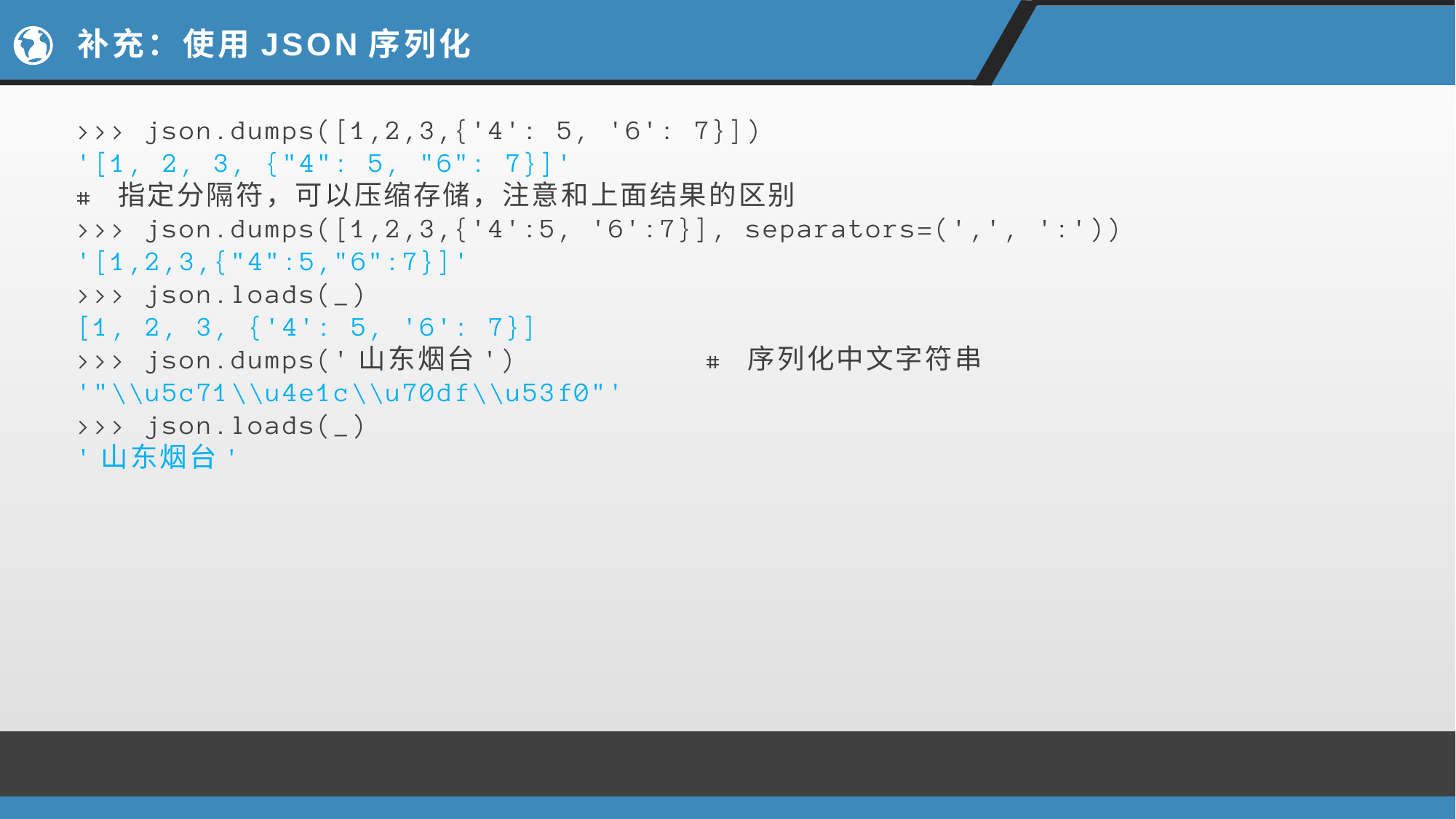

# 补充：使用JSON序列化

>>> json.dumps([1,2,3,{'4': 5, '6': 7}])
'[1, 2, 3, {"4": 5, "6": 7}]'
# 指定分隔符，可以压缩存储，注意和上面结果的区别
>>> json.dumps([1,2,3,{'4':5, '6':7}], separators=(',', ':'))
'[1,2,3,{"4":5,"6":7}]'
>>> json.loads(_)
[1, 2, 3, {'4': 5, '6': 7}]
>>> json.dumps('山东烟台')           # 序列化中文字符串
'"\\u5c71\\u4e1c\\u70df\\u53f0"'
>>> json.loads(_)
'山东烟台'